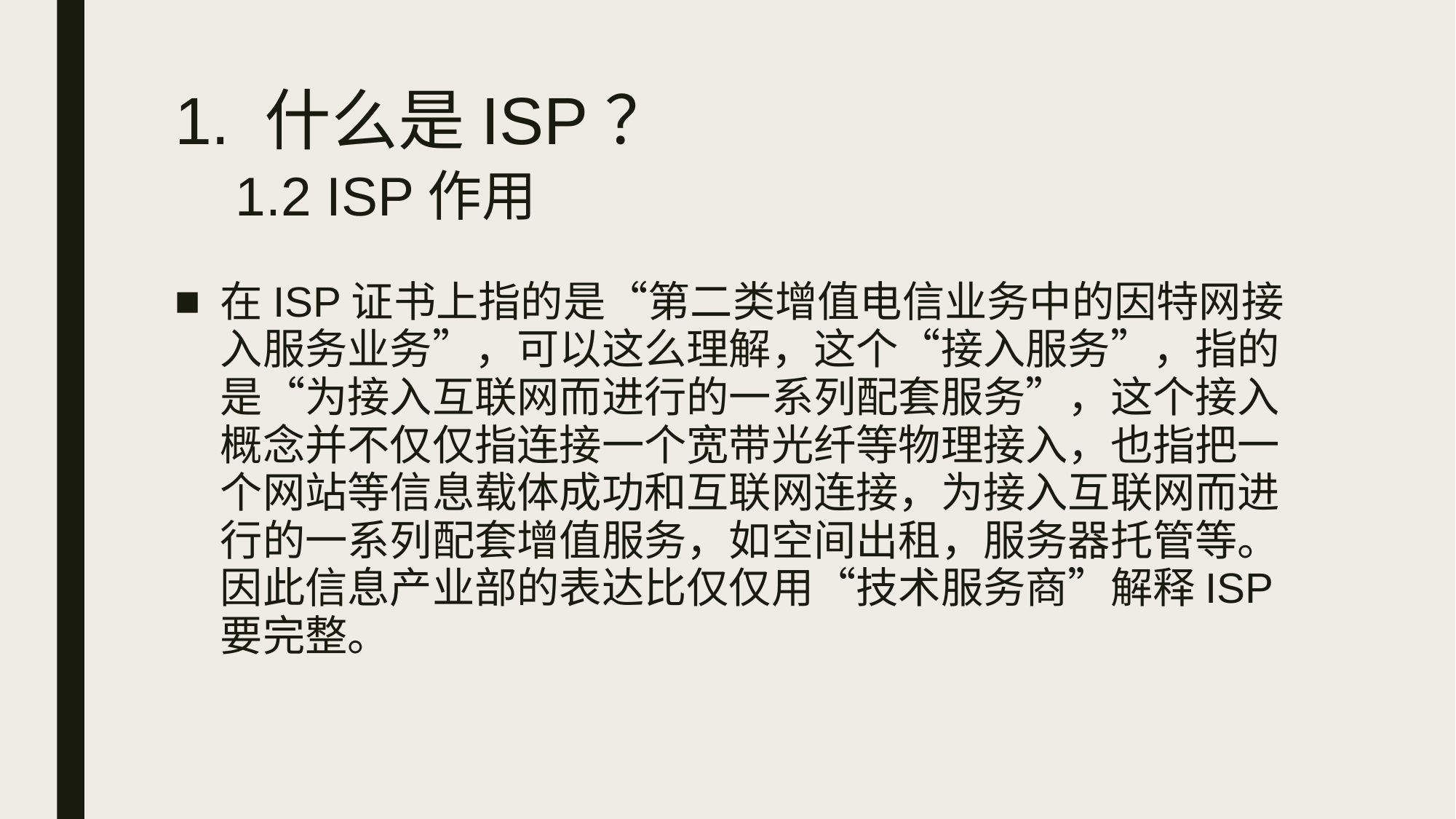

# 1. 什么是ISP？ 1.2 ISP作用
在ISP证书上指的是“第二类增值电信业务中的因特网接入服务业务”，可以这么理解，这个“接入服务”，指的是“为接入互联网而进行的一系列配套服务”，这个接入概念并不仅仅指连接一个宽带光纤等物理接入，也指把一个网站等信息载体成功和互联网连接，为接入互联网而进行的一系列配套增值服务，如空间出租，服务器托管等。因此信息产业部的表达比仅仅用“技术服务商”解释ISP要完整。